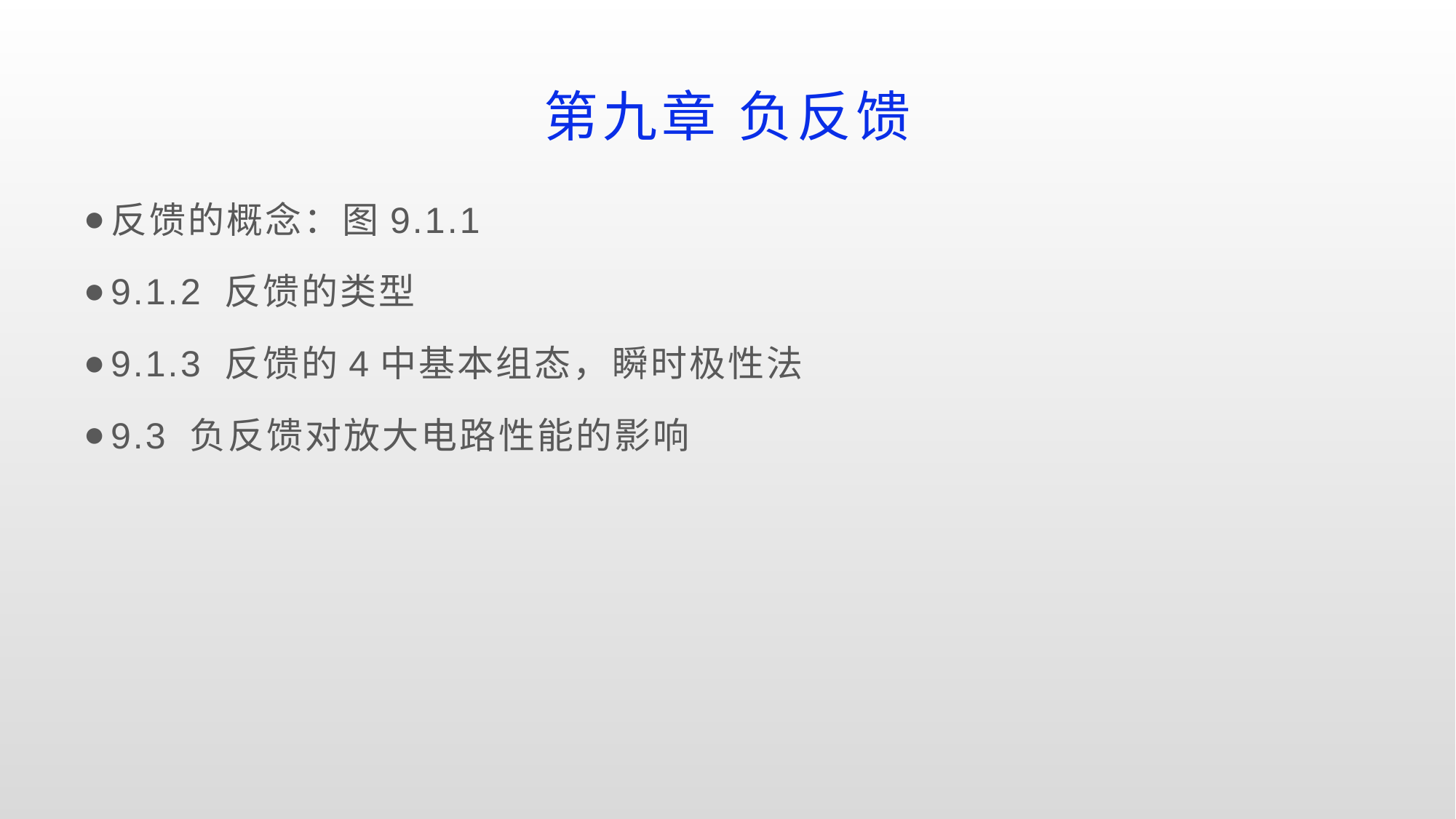

# 第九章 负反馈
反馈的概念：图9.1.1
9.1.2 反馈的类型
9.1.3 反馈的4中基本组态，瞬时极性法
9.3 负反馈对放大电路性能的影响